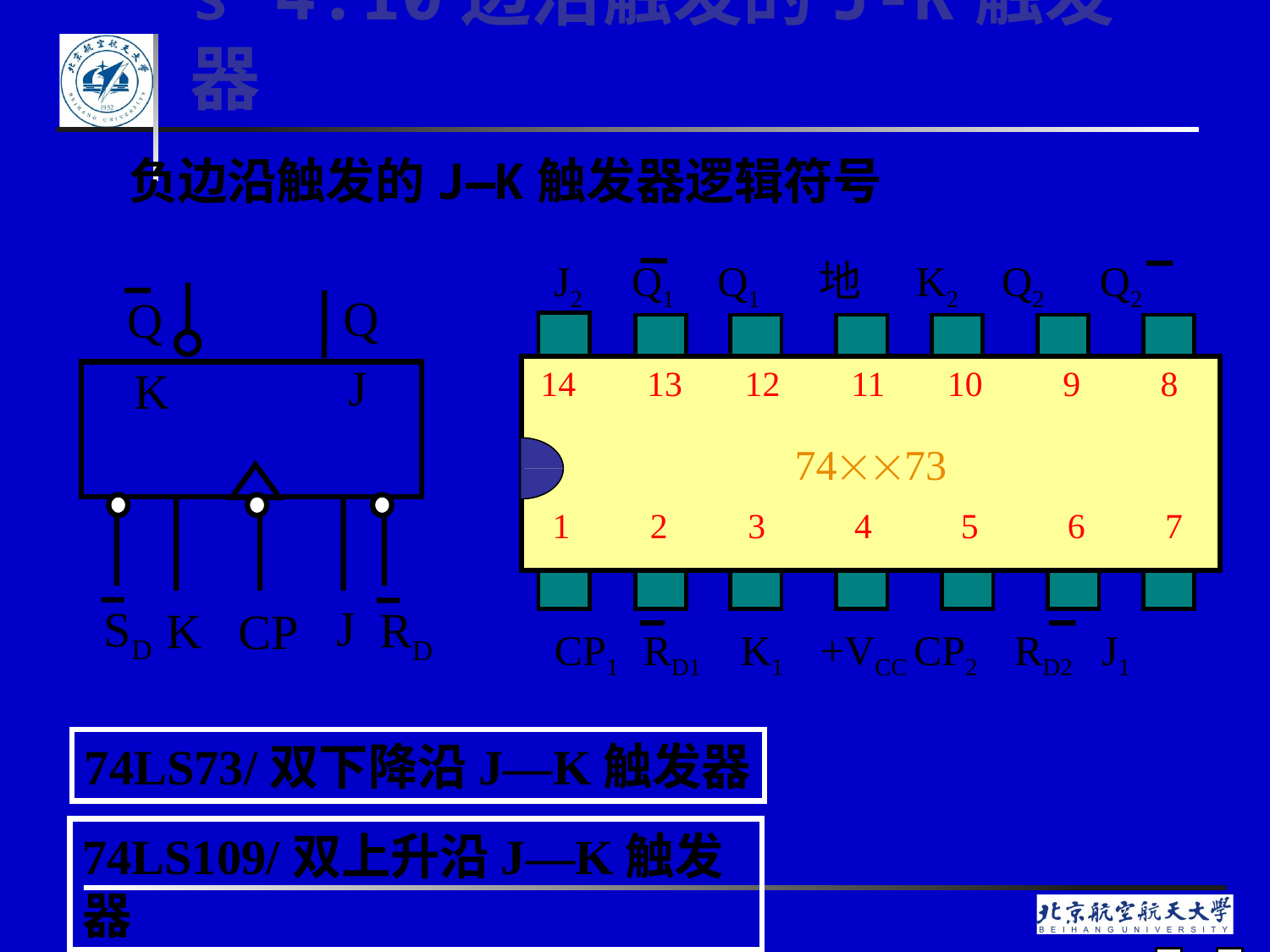

# § 4.10边沿触发的J-K触发器
负边沿触发的J—K触发器逻辑符号
   J2        Q1       Q1        地        K2       Q2         Q2

14        13       12        11       10         9         8
74××73

1        2        3        4        5        6       7       8
1         2         3          4          5          6         7

CP1    RD1     K1      +VCC CP2      RD2    J1

Q
Q

J
SD

RD

K
CP
J
K

74LS73/双下降沿J—K触发器
74LS109/双上升沿J—K触发器
18